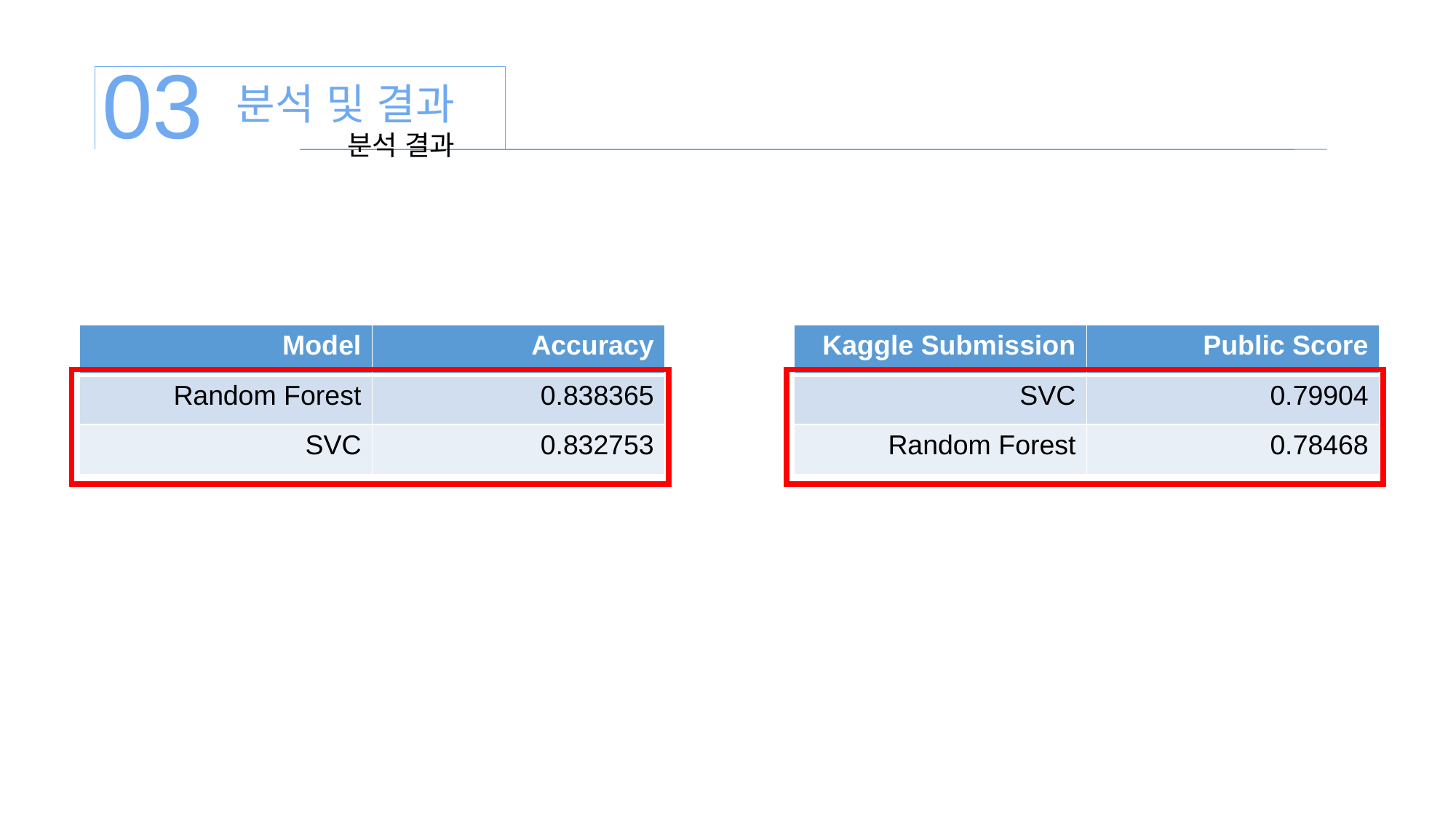

03
분석 및 결과
분석 결과
| Model | Accuracy |
| --- | --- |
| Random Forest | 0.838365 |
| SVC | 0.832753 |
| Kaggle Submission | Public Score |
| --- | --- |
| SVC | 0.79904 |
| Random Forest | 0.78468 |